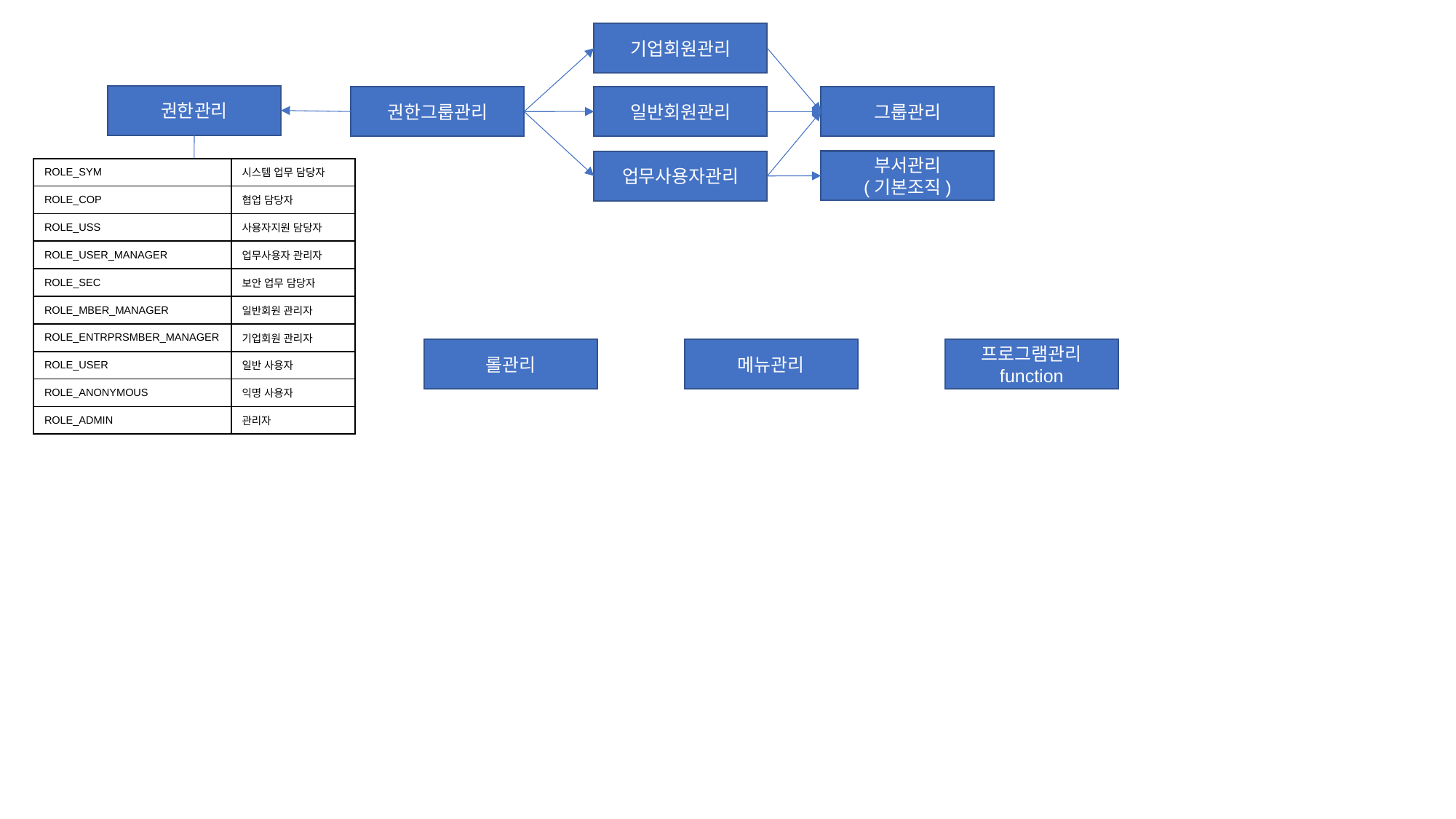

기업회원관리
권한관리
그룹관리
일반회원관리
권한그룹관리
부서관리
(기본조직)
업무사용자관리
| ROLE\_SYM | 시스템 업무 담당자 |
| --- | --- |
| ROLE\_COP | 협업 담당자 |
| ROLE\_USS | 사용자지원 담당자 |
| ROLE\_USER\_MANAGER | 업무사용자 관리자 |
| ROLE\_SEC | 보안 업무 담당자 |
| ROLE\_MBER\_MANAGER | 일반회원 관리자 |
| ROLE\_ENTRPRSMBER\_MANAGER | 기업회원 관리자 |
| ROLE\_USER | 일반 사용자 |
| ROLE\_ANONYMOUS | 익명 사용자 |
| ROLE\_ADMIN | 관리자 |
프로그램관리
function
롤관리
메뉴관리